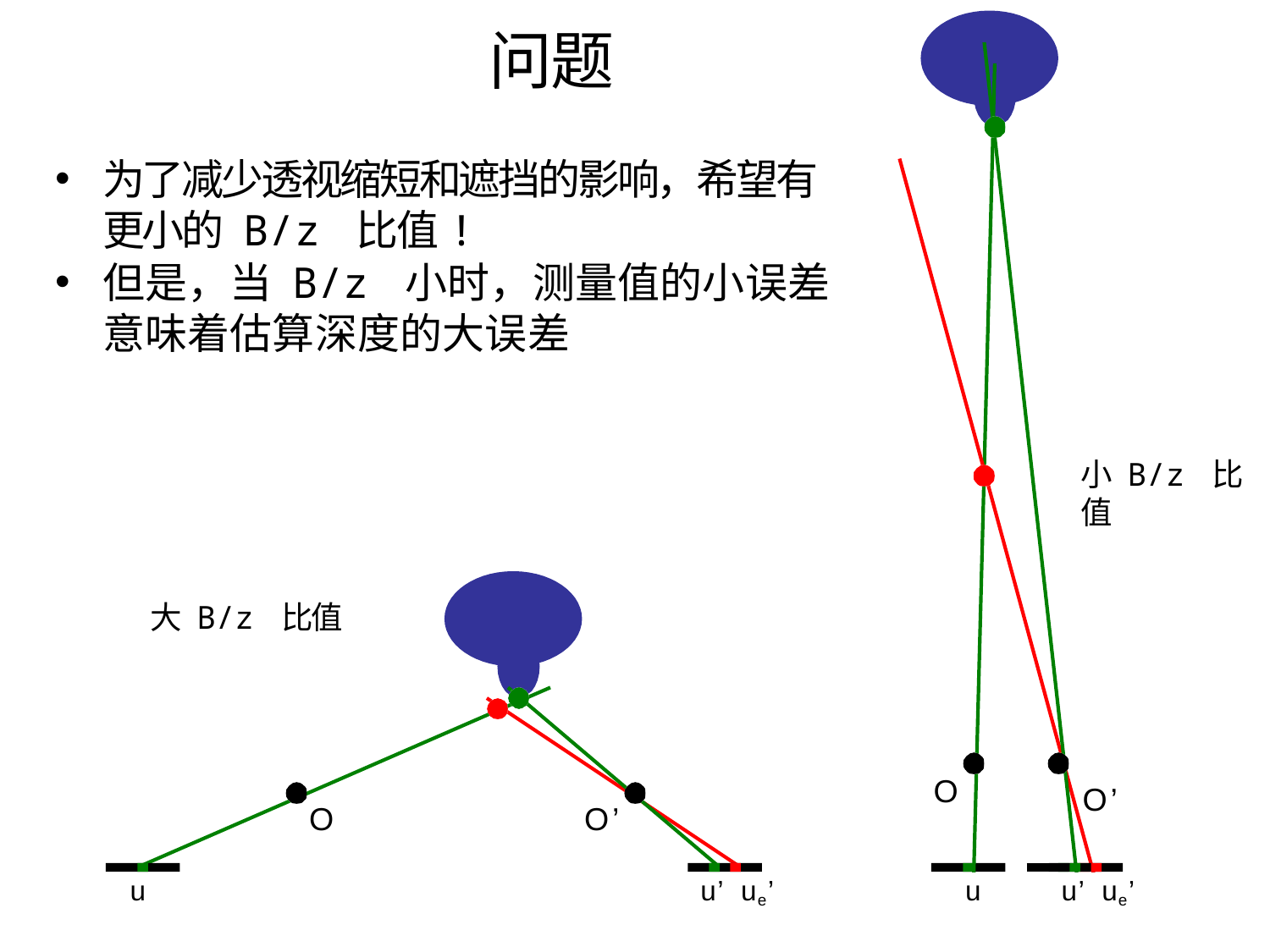

# 问题

O
O’

u
u’ ue’

为了减少透视缩短和遮挡的影响，希望有更小的 B/z 比值!
但是，当 B/z 小时，测量值的小误差意味着估算深度的大误差
小 B/z 比值

大 B/z 比值

O
O’

u
u’ ue’